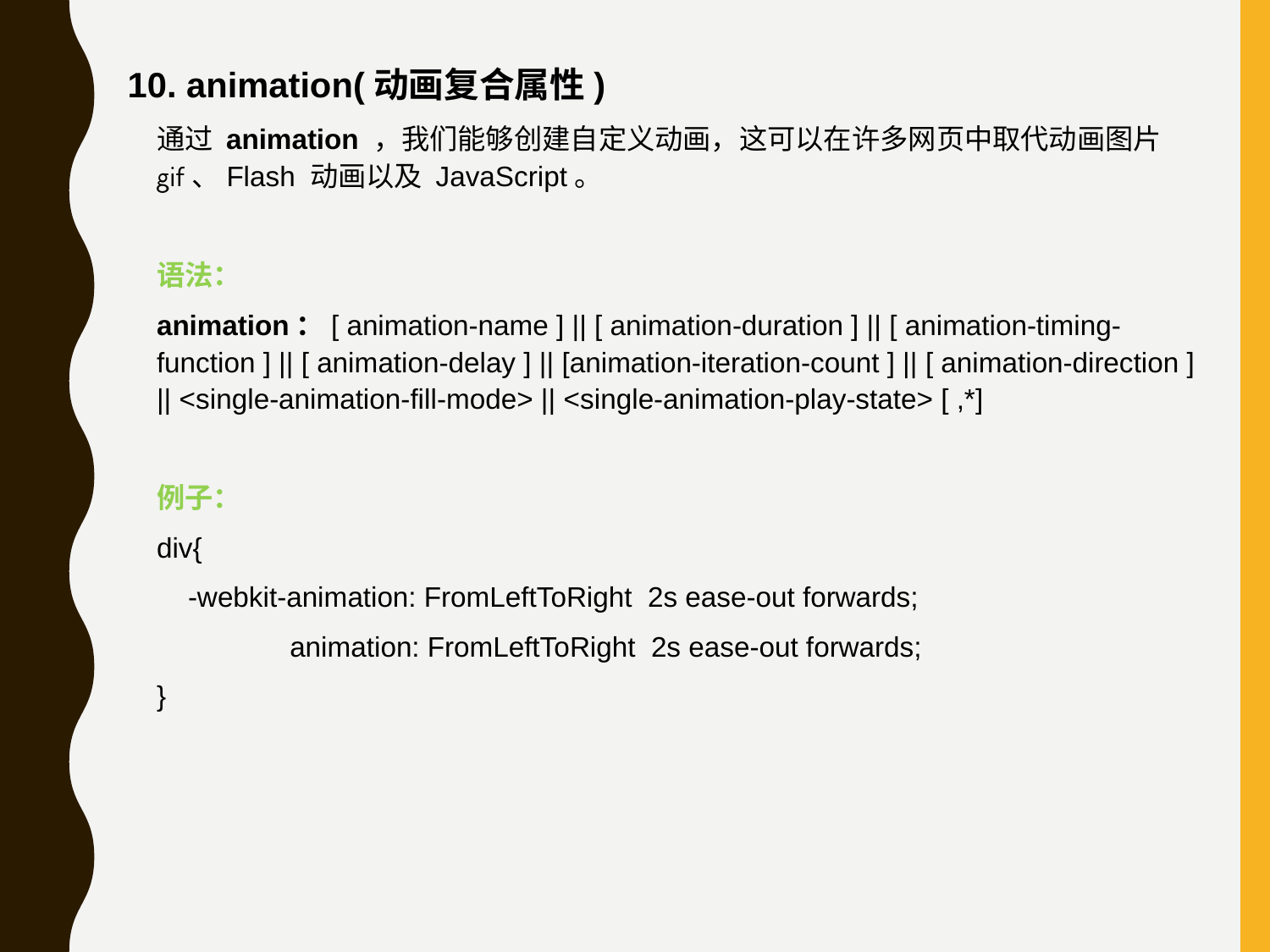

10. animation(动画复合属性)
通过 animation ，我们能够创建自定义动画，这可以在许多网页中取代动画图片gif、Flash 动画以及 JavaScript。

语法：
animation：[ animation-name ] || [ animation-duration ] || [ animation-timing-function ] || [ animation-delay ] || [animation-iteration-count ] || [ animation-direction ] || <single-animation-fill-mode> || <single-animation-play-state> [ ,*]

例子：
div{
    -webkit-animation: FromLeftToRight  2s ease-out forwards;
                 animation: FromLeftToRight  2s ease-out forwards;
}